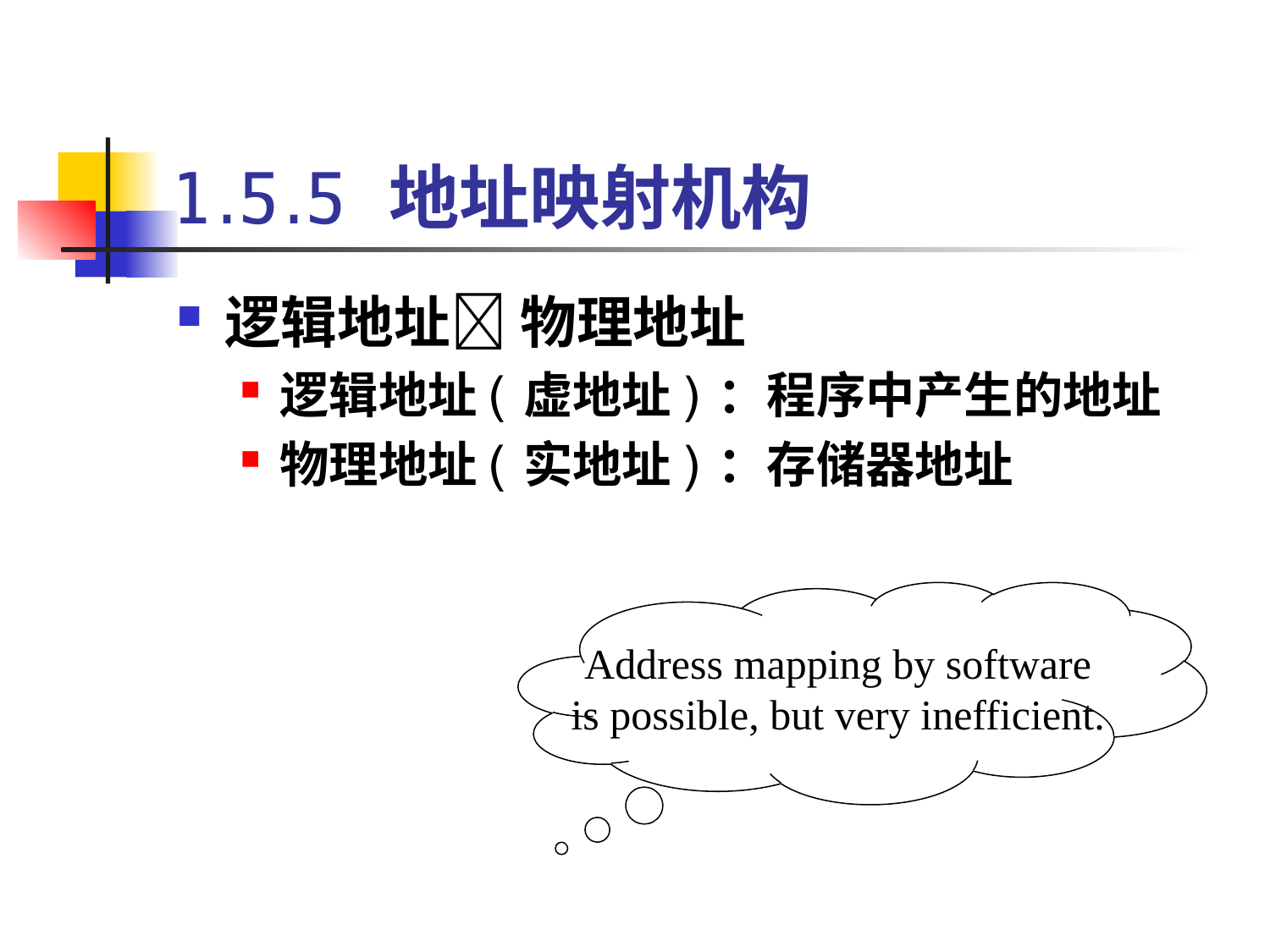

# 1.5.5 地址映射机构
逻辑地址⇒ 物理地址
逻辑地址(虚地址)：程序中产生的地址
物理地址(实地址)：存储器地址
Address mapping by software
is possible, but very inefficient.